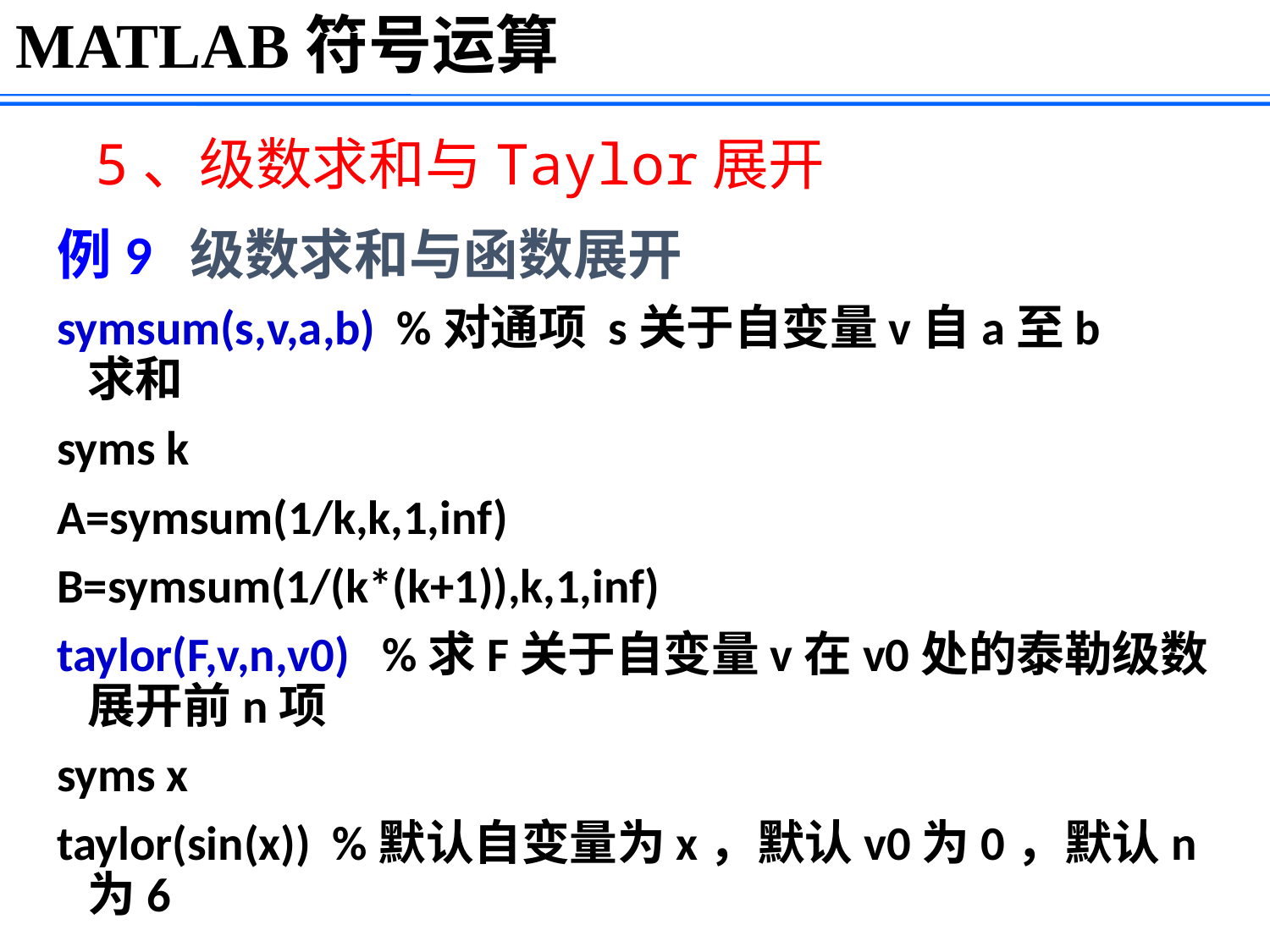

MATLAB符号运算

# 5、级数求和与Taylor展开
例9  级数求和与函数展开
symsum(s,v,a,b)  %对通项 s关于自变量v自a至b            求和
syms k
A=symsum(1/k,k,1,inf)
B=symsum(1/(k*(k+1)),k,1,inf)
taylor(F,v,n,v0)   %求F关于自变量v在v0处的泰勒级数展开前n项
syms x
taylor(sin(x))  %默认自变量为x，默认v0为0，默认n为6